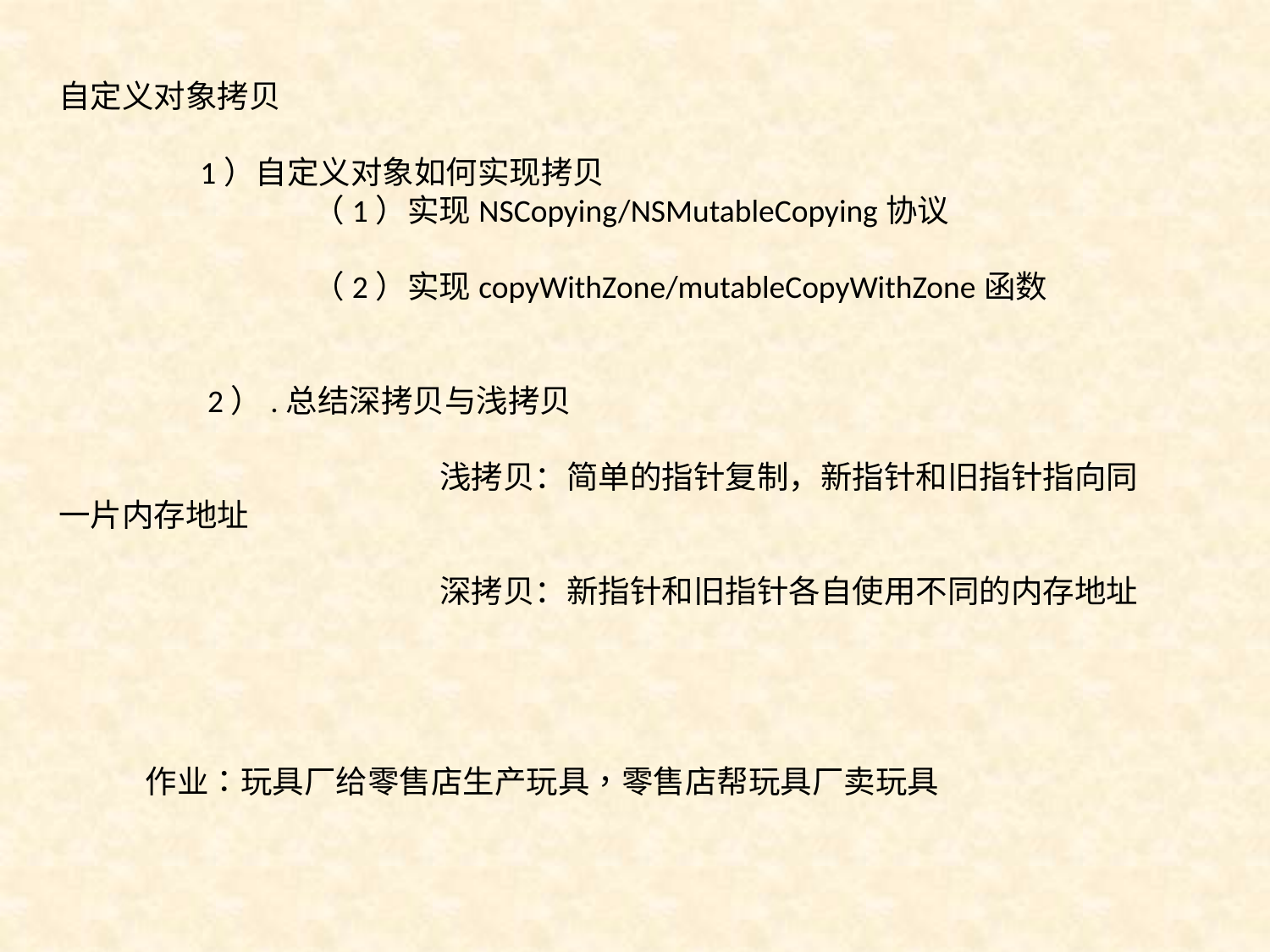

自定义对象拷贝

	  1）自定义对象如何实现拷贝
	    	（1）实现NSCopying/NSMutableCopying协议

	    	（2）实现copyWithZone/mutableCopyWithZone函数

	   2）.总结深拷贝与浅拷贝

			浅拷贝：简单的指针复制，新指针和旧指针指向同一片内存地址

			深拷贝：新指针和旧指针各自使用不同的内存地址

           作业：玩具厂给零售店生产玩具，零售店帮玩具厂卖玩具